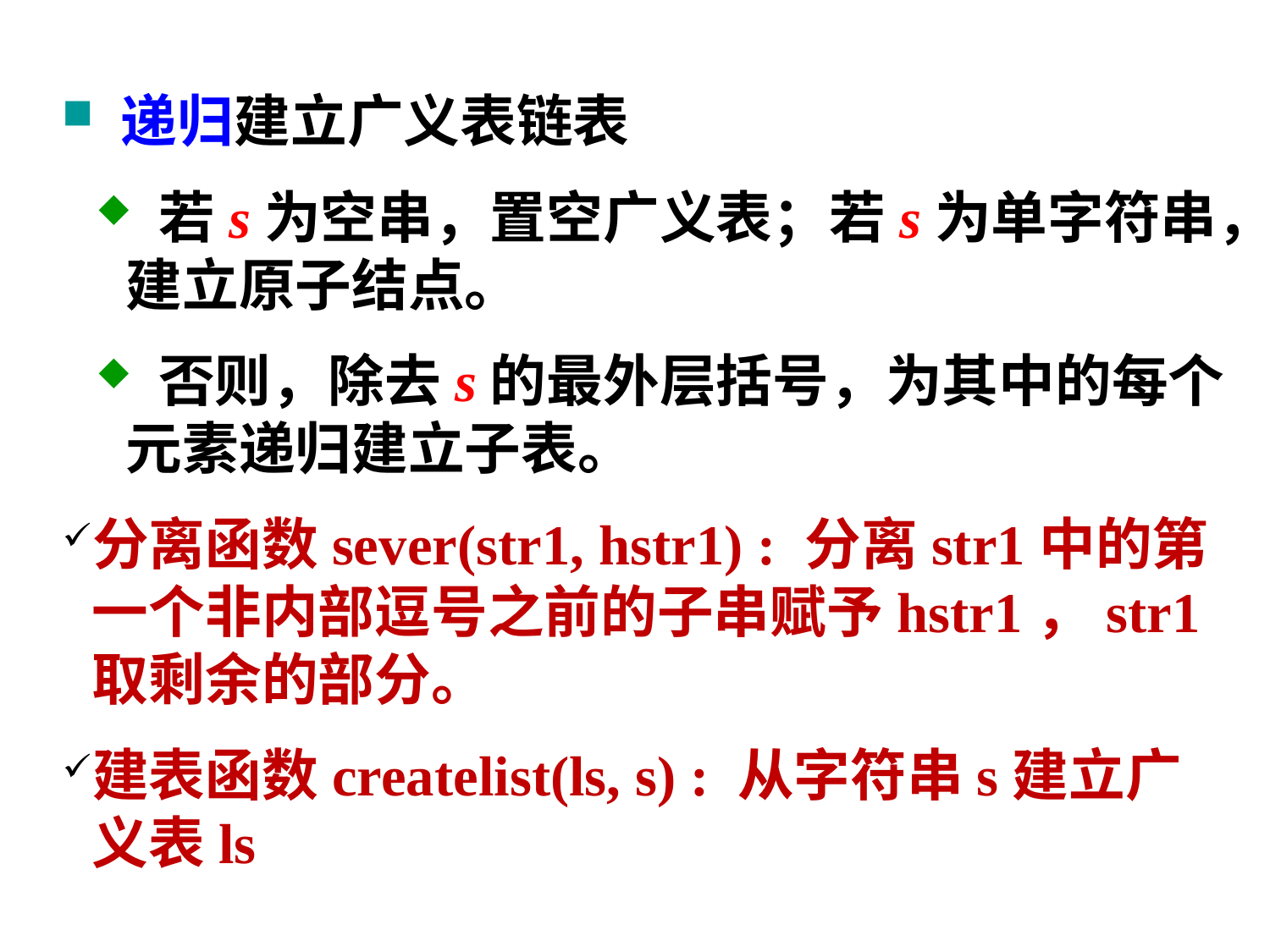

递归建立广义表链表
 若s为空串，置空广义表；若s为单字符串，建立原子结点。
 否则，除去s的最外层括号，为其中的每个元素递归建立子表。
分离函数sever(str1, hstr1) : 分离str1中的第一个非内部逗号之前的子串赋予hstr1，str1取剩余的部分。
建表函数createlist(ls, s) : 从字符串s建立广义表ls